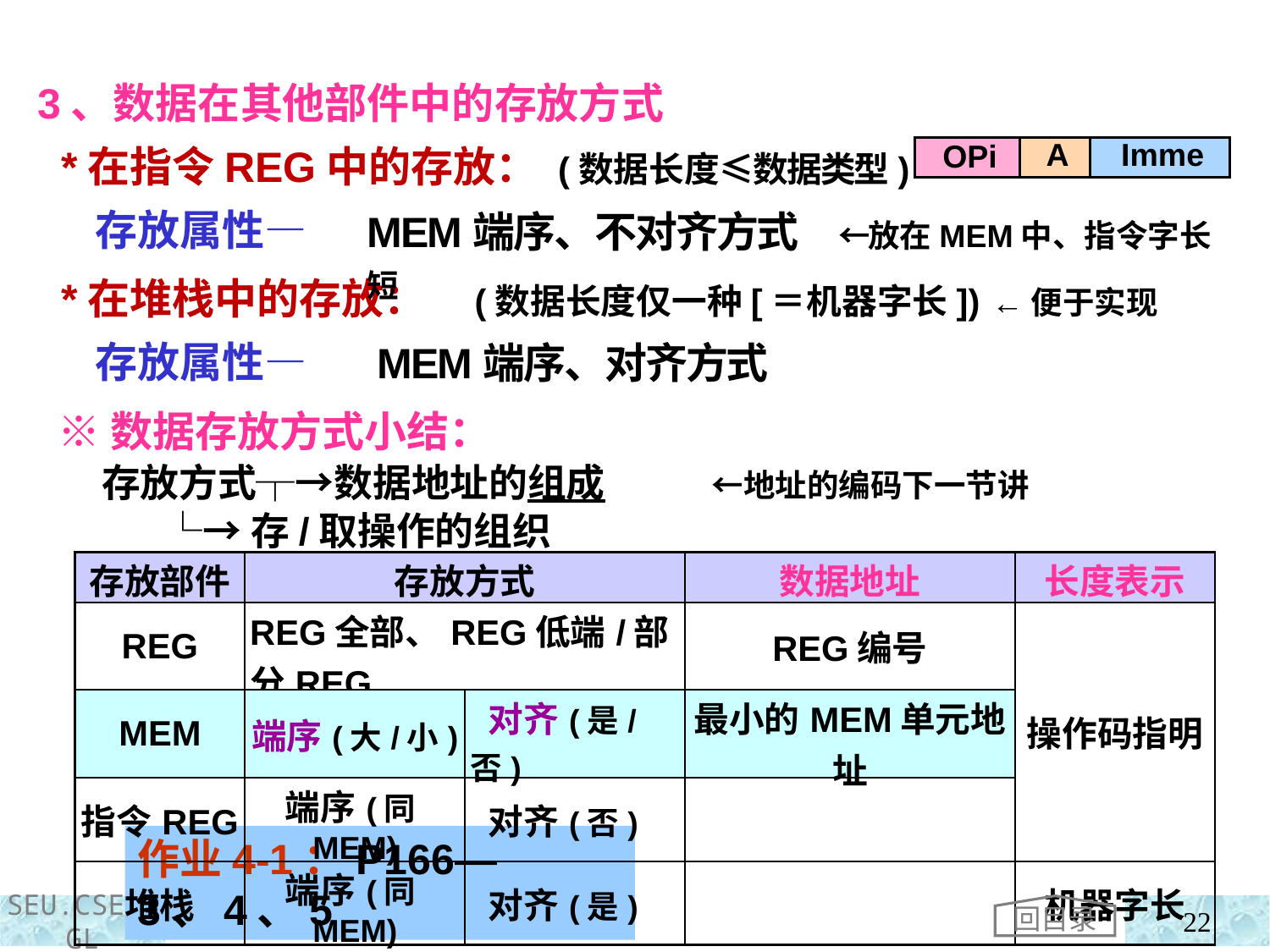

3、数据在其他部件中的存放方式
  *在指令REG中的存放： (数据长度≤数据类型)
     存放属性—
  *在堆栈中的存放：    (数据长度仅一种[＝机器字长]) ←便于实现
     存放属性—
A
Imme
OPi
MEM端序、不对齐方式     ←放在MEM中、指令字长短
MEM端序、对齐方式
  ※数据存放方式小结：
      存放方式┬→数据地址的组成            ←地址的编码下一节讲
              └→存/取操作的组织
| 存放部件 | 存放方式 |  | 数据地址 | 长度表示 |
| --- | --- | --- | --- | --- |
| REG | REG全部、REG低端/部分REG |  | REG编号 | 操作码指明 |
| MEM | 端序(大/小) | 对齐(是/否) | 最小的MEM单元地址 |  |
| 指令REG | 端序(同MEM) | 对齐(否) |  |  |
| 堆栈 | 端序(同MEM) | 对齐(是) |  | 机器字长 |
作业4-1：P166—3、4、5
回目录
22